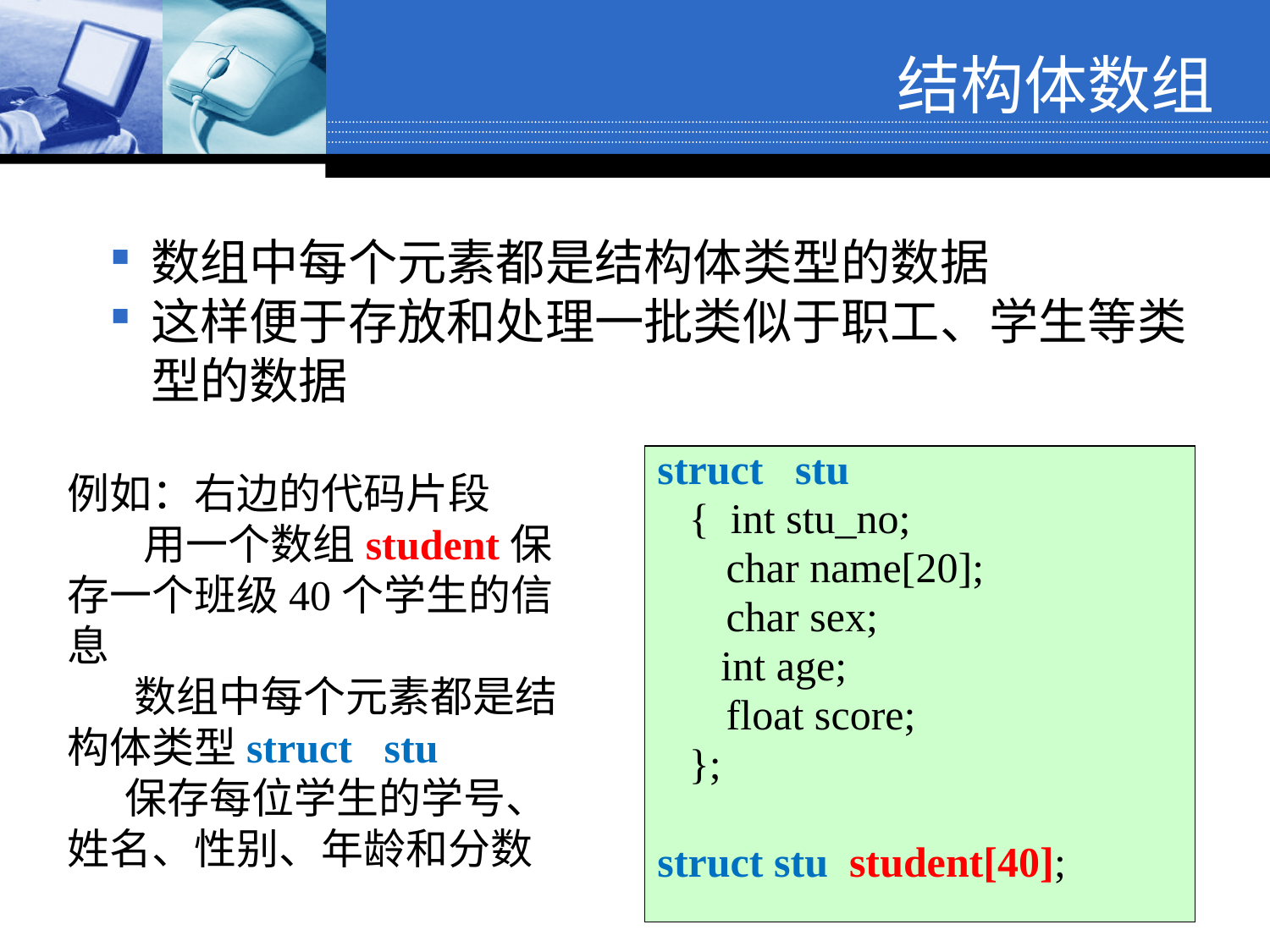

# 结构体数组
数组中每个元素都是结构体类型的数据
这样便于存放和处理一批类似于职工、学生等类型的数据

struct   stu
   {  int stu_no;
	  char name[20];
	  char sex;
      int age;
	  float score;
   };

struct stu  student[40];

例如：右边的代码片段
       用一个数组student保存一个班级40个学生的信息
      数组中每个元素都是结构体类型struct   stu
     保存每位学生的学号、姓名、性别、年龄和分数